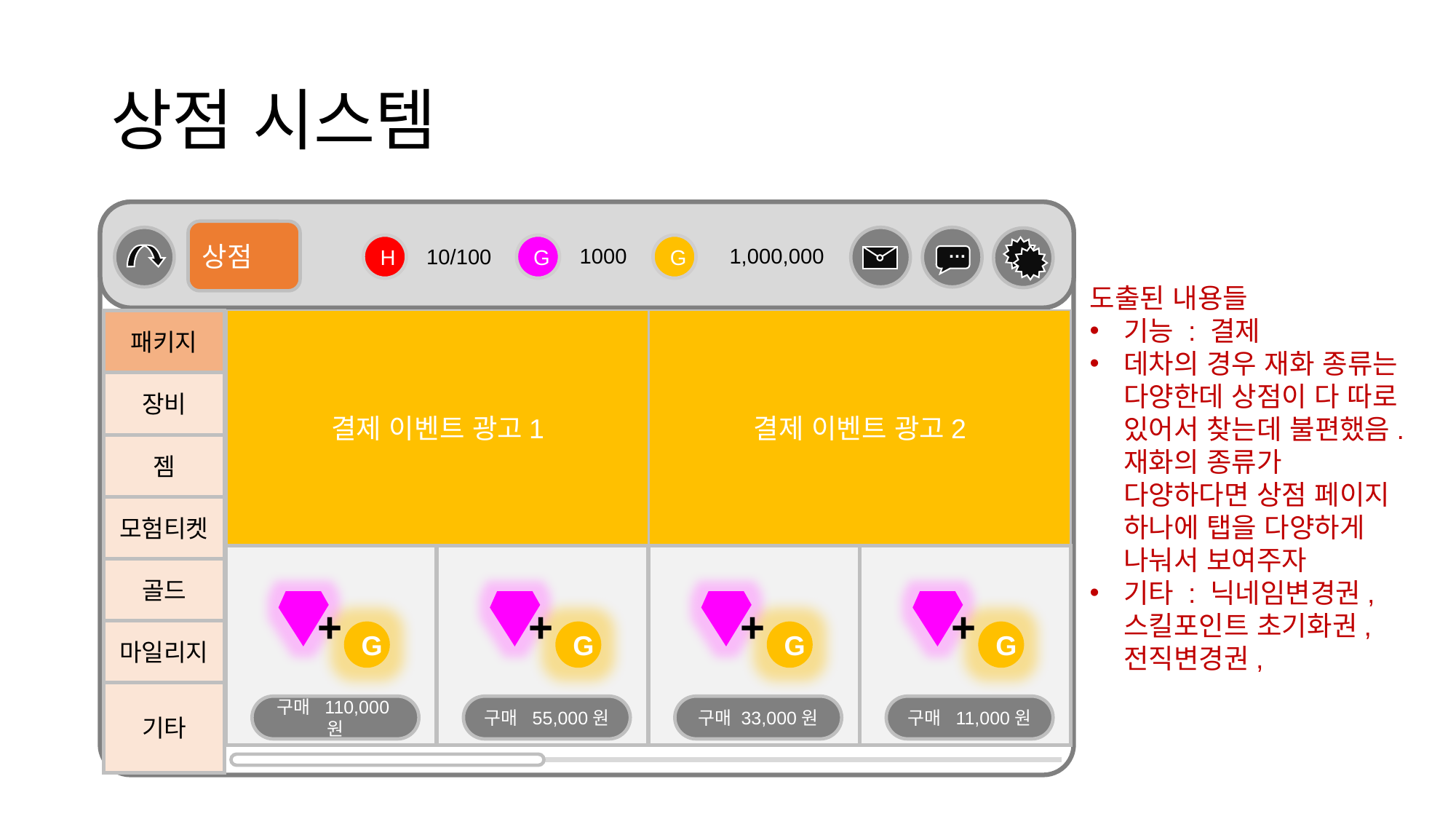

# 상점 시스템

상점
c
…
m

s

H
10/100
G
1000
G
1,000,000
도출된 내용들
기능 : 결제
데차의 경우 재화 종류는 다양한데 상점이 다 따로 있어서 찾는데 불편했음. 재화의 종류가 다양하다면 상점 페이지 하나에 탭을 다양하게 나눠서 보여주자
기타 : 닉네임변경권, 스킬포인트 초기화권, 전직변경권,
패키지
장비
젬
모험티켓
골드
마일리지
기타
결제 이벤트 광고1
결제 이벤트 광고2

+
G
구매  110,000원

+
G
구매  55,000원

+
G
구매 33,000원

+
G
구매  11,000원